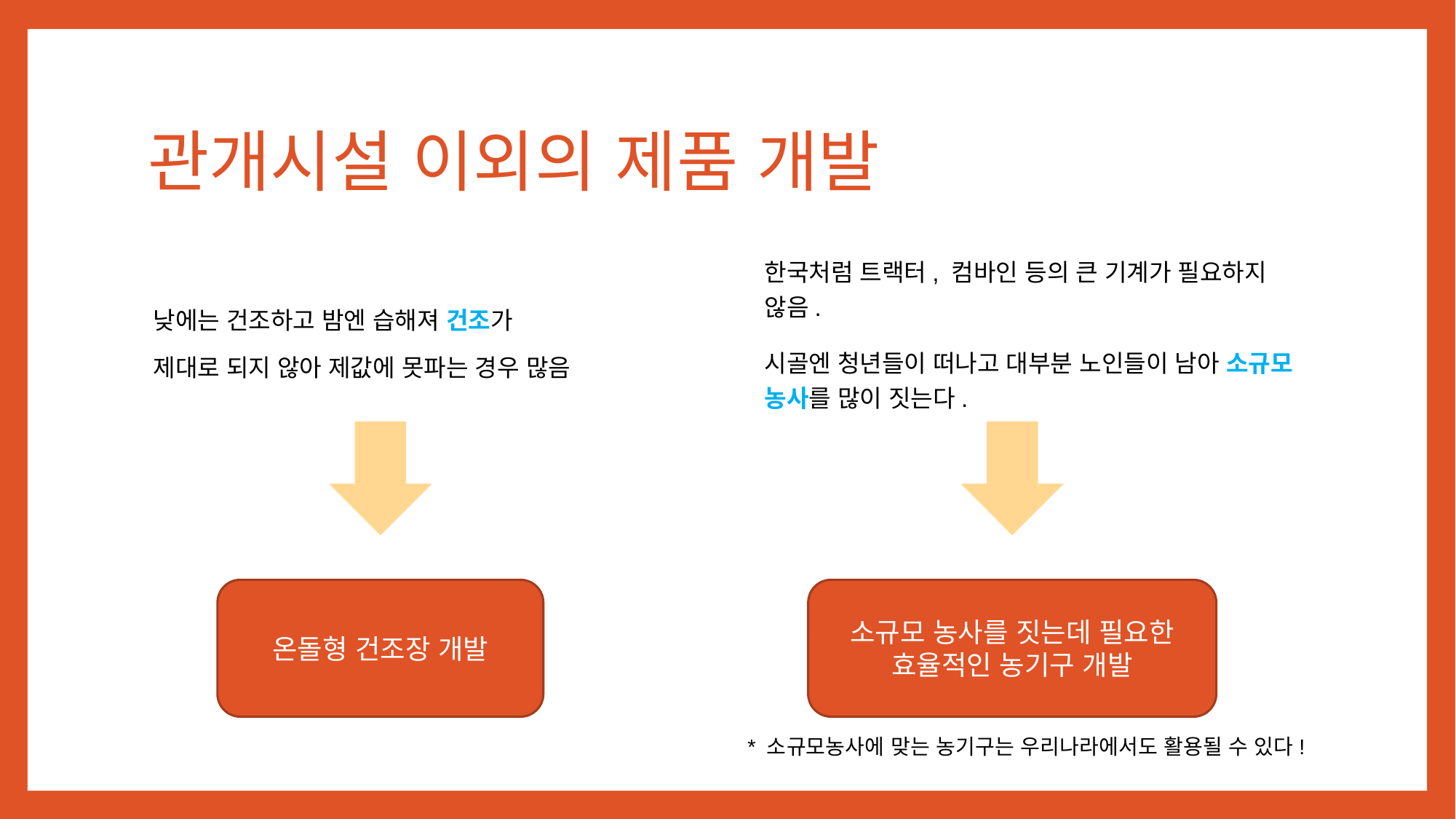

# 관개시설 이외의 제품 개발
한국처럼 트랙터, 컴바인 등의 큰 기계가 필요하지 않음.
시골엔 청년들이 떠나고 대부분 노인들이 남아 소규모 농사를 많이 짓는다.
낮에는 건조하고 밤엔 습해져 건조가
제대로 되지 않아 제값에 못파는 경우 많음

온돌형 건조장 개발
소규모 농사를 짓는데 필요한
효율적인 농기구 개발
* 소규모농사에 맞는 농기구는 우리나라에서도 활용될 수 있다!